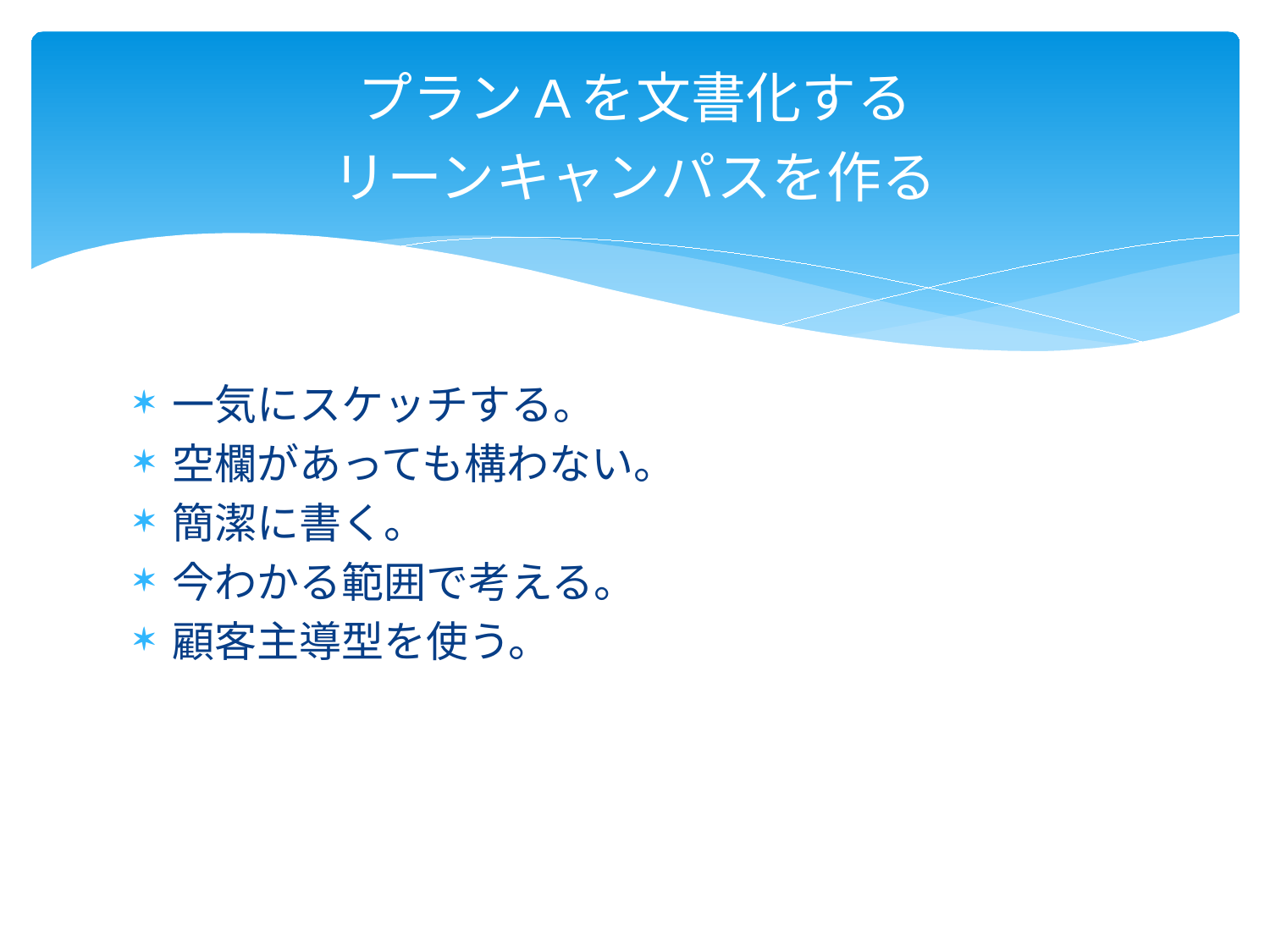

# プランAを文書化する リーンキャンパスを作る
一気にスケッチする。
空欄があっても構わない。
簡潔に書く。
今わかる範囲で考える。
顧客主導型を使う。